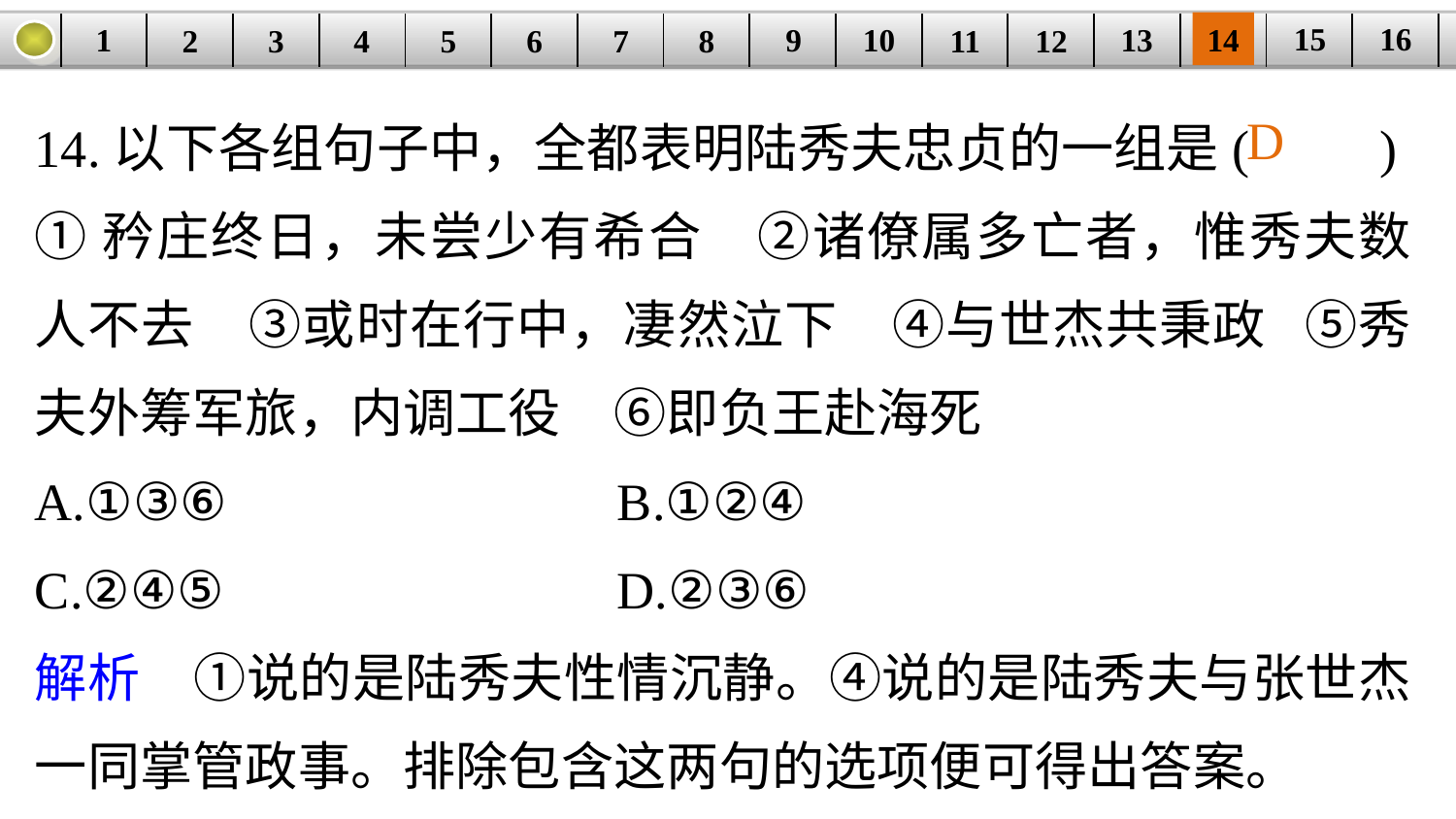

16

15
14
9
10
1
13
3
4
5
6
8
11
2
12
|  |  |  |  |  |  |  |  |  |  |  |  |  |  |  |  |
| --- | --- | --- | --- | --- | --- | --- | --- | --- | --- | --- | --- | --- | --- | --- | --- |
7

14.以下各组句子中，全都表明陆秀夫忠贞的一组是(　　)
①矜庄终日，未尝少有希合　②诸僚属多亡者，惟秀夫数人不去　③或时在行中，凄然泣下　④与世杰共秉政   ⑤秀夫外筹军旅，内调工役　⑥即负王赴海死
A.①③⑥  			B.①②④
C.②④⑤  			D.②③⑥
解析　①说的是陆秀夫性情沉静。④说的是陆秀夫与张世杰一同掌管政事。排除包含这两句的选项便可得出答案。
D